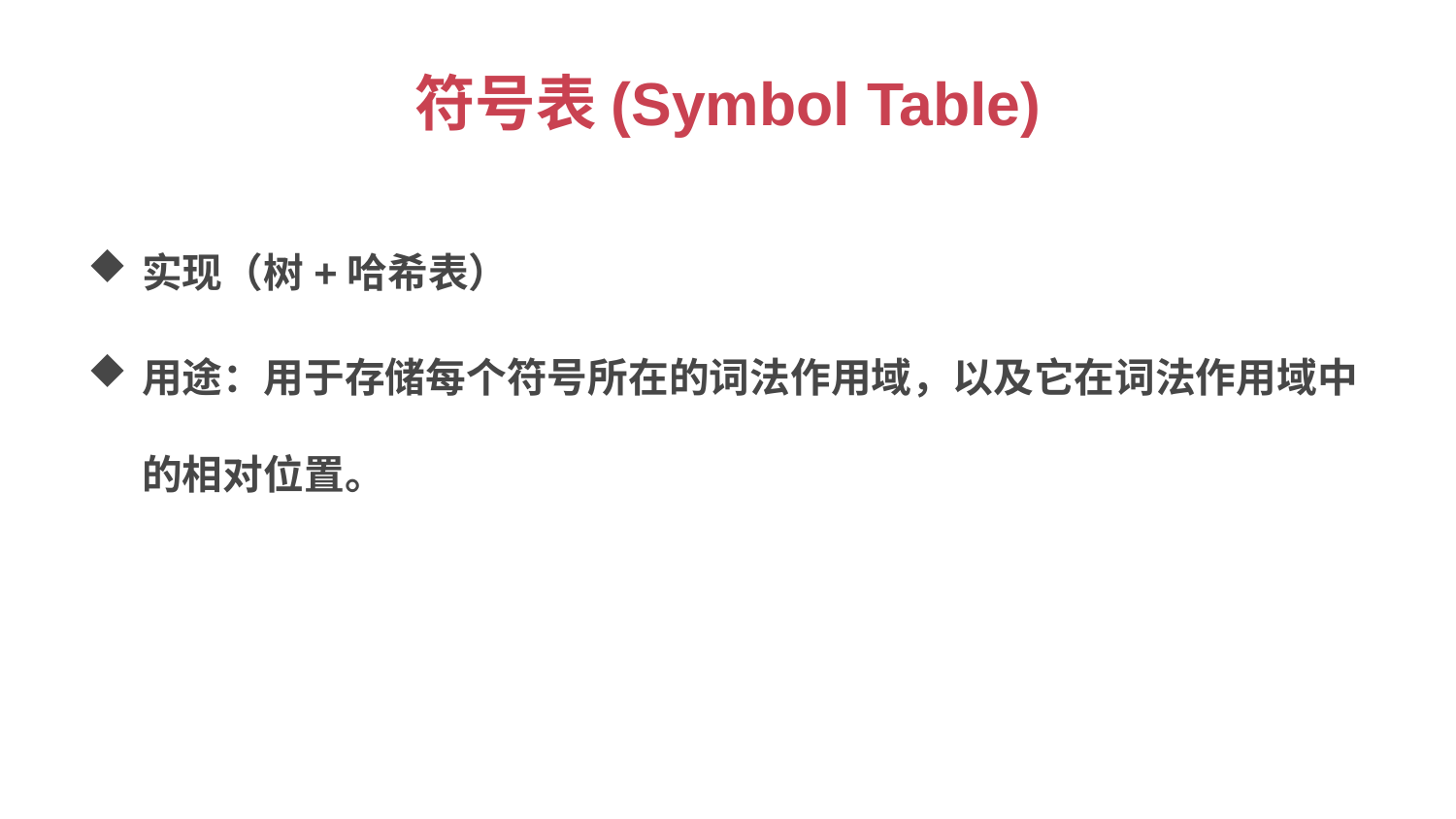

# 符号表(Symbol Table)
实现（树+哈希表）
用途：用于存储每个符号所在的词法作用域，以及它在词法作用域中的相对位置。